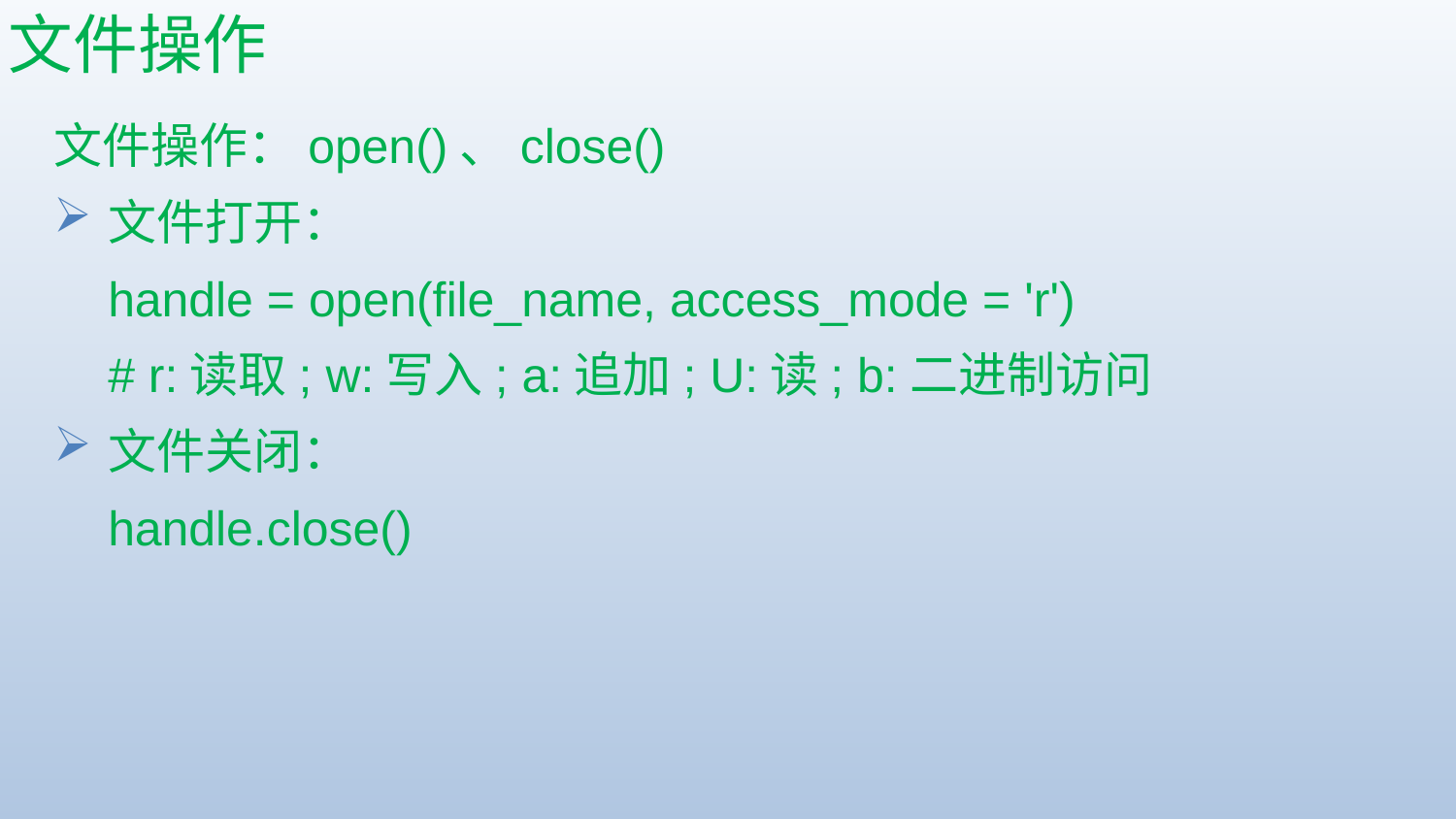

# 文件操作
文件操作：open()、close()
文件打开：
    handle = open(file_name, access_mode = 'r')
    # r:读取; w:写入; a:追加; U:读; b:二进制访问
文件关闭：
    handle.close()
54